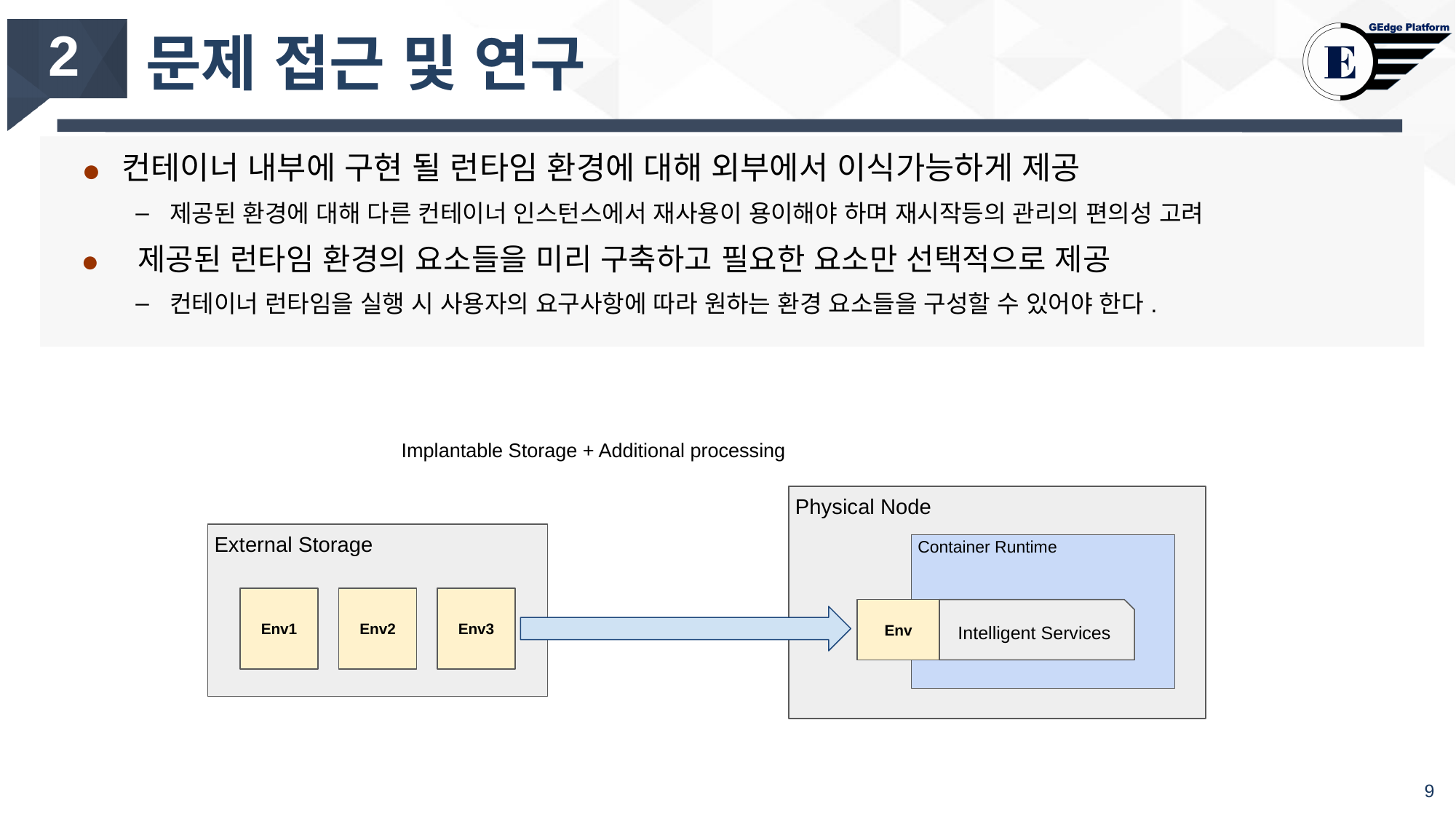

# 문제 접근 및 연구
2

컨테이너 내부에 구현 될 런타임 환경에 대해 외부에서 이식가능하게 제공
제공된 환경에 대해 다른 컨테이너 인스턴스에서 재사용이 용이해야 하며 재시작등의 관리의 편의성 고려
 제공된 런타임 환경의 요소들을 미리 구축하고 필요한 요소만 선택적으로 제공
컨테이너 런타임을 실행 시 사용자의 요구사항에 따라 원하는 환경 요소들을 구성할 수 있어야 한다.
Implantable Storage + Additional processing

Physical Node

External Storage
Container Runtime

Env1
Env2
Env3
Env
Intelligent Services

9